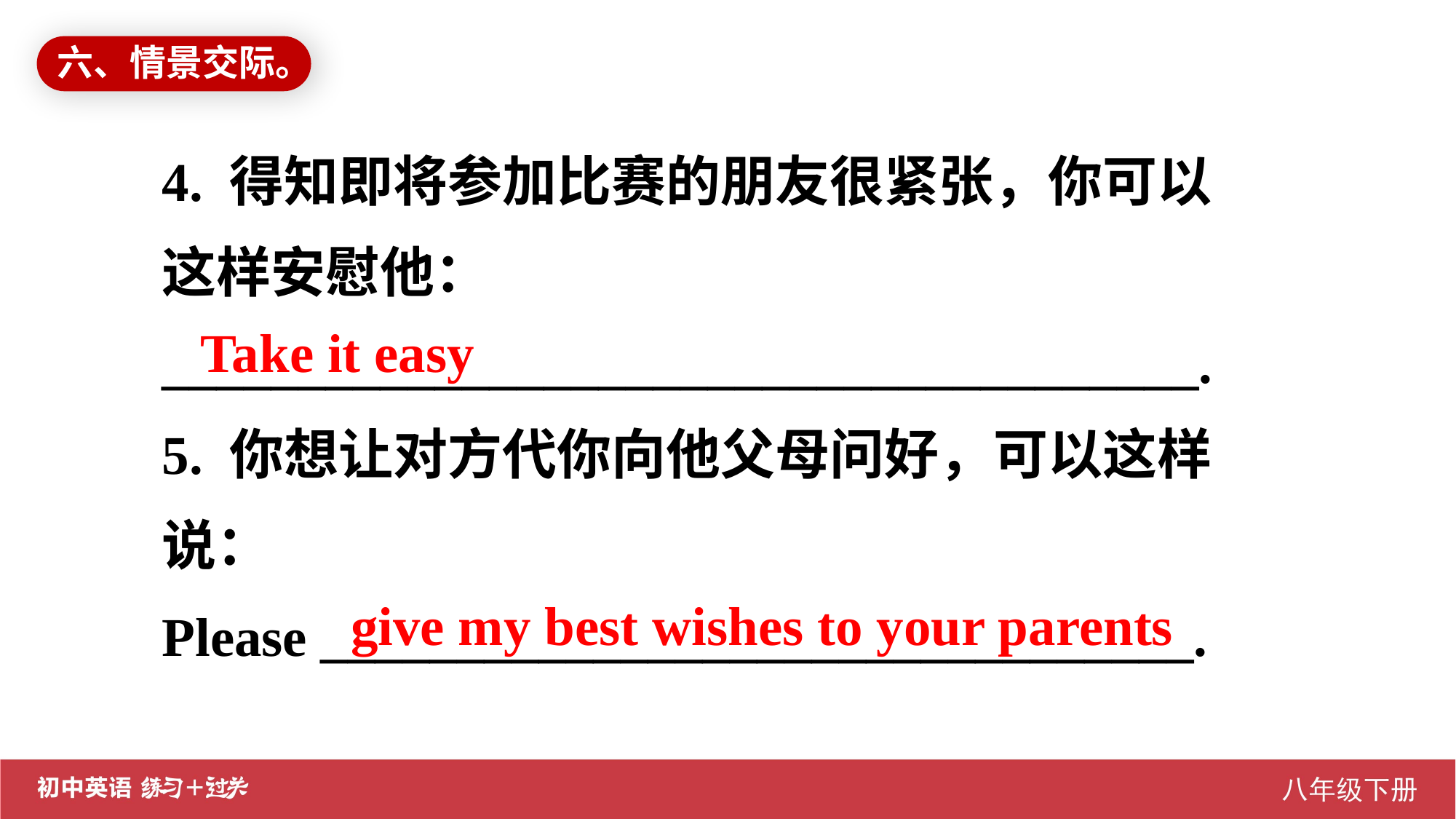

六、情景交际。

4. 得知即将参加比赛的朋友很紧张，你可以这样安慰他：
______________________________________.
5. 你想让对方代你向他父母问好，可以这样说：
Please ________________________________.
Take it easy

           give my best wishes to your parents